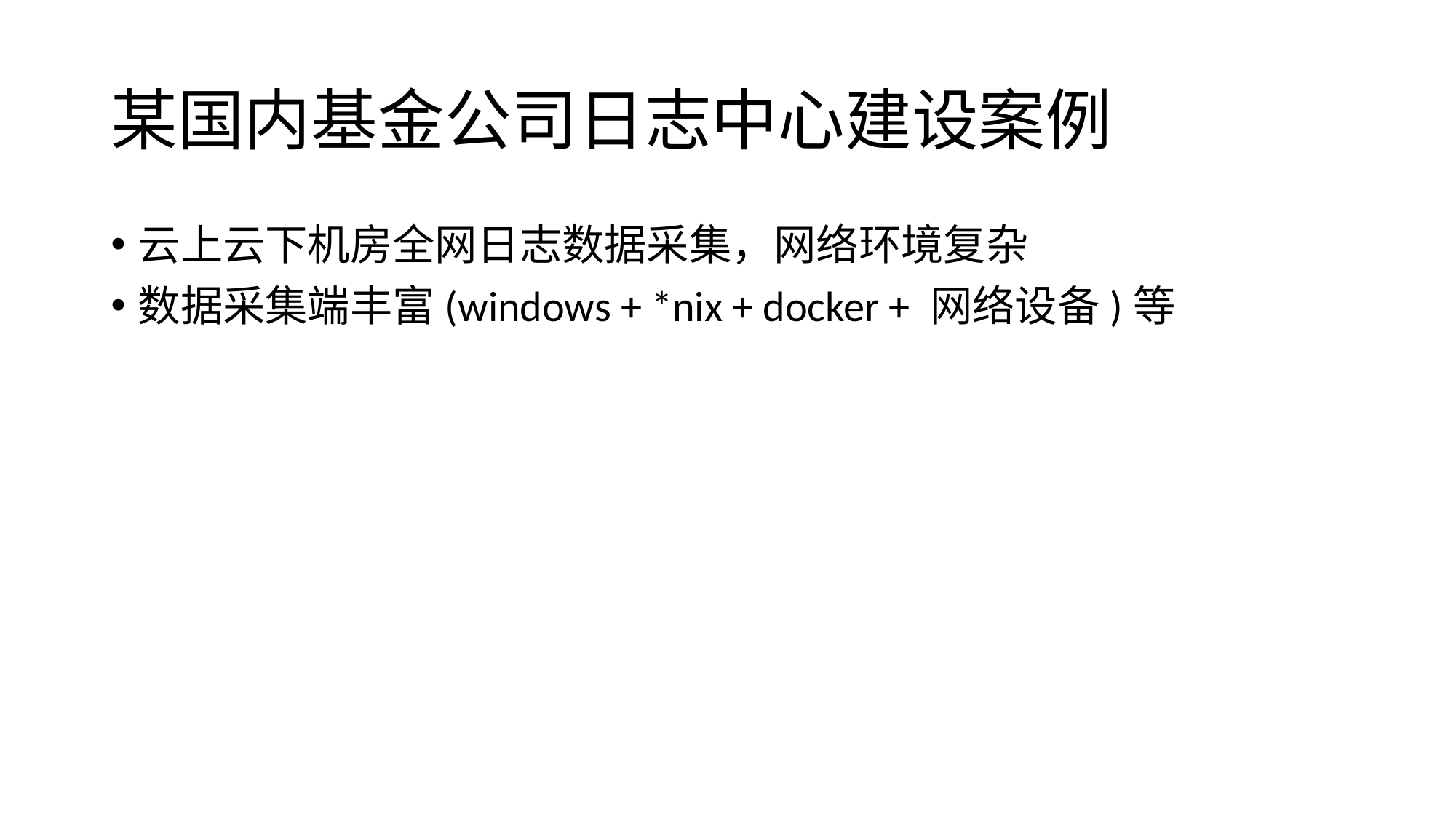

# 某国内基金公司日志中心建设案例
云上云下机房全网日志数据采集，网络环境复杂
数据采集端丰富(windows + *nix + docker + 网络设备)等